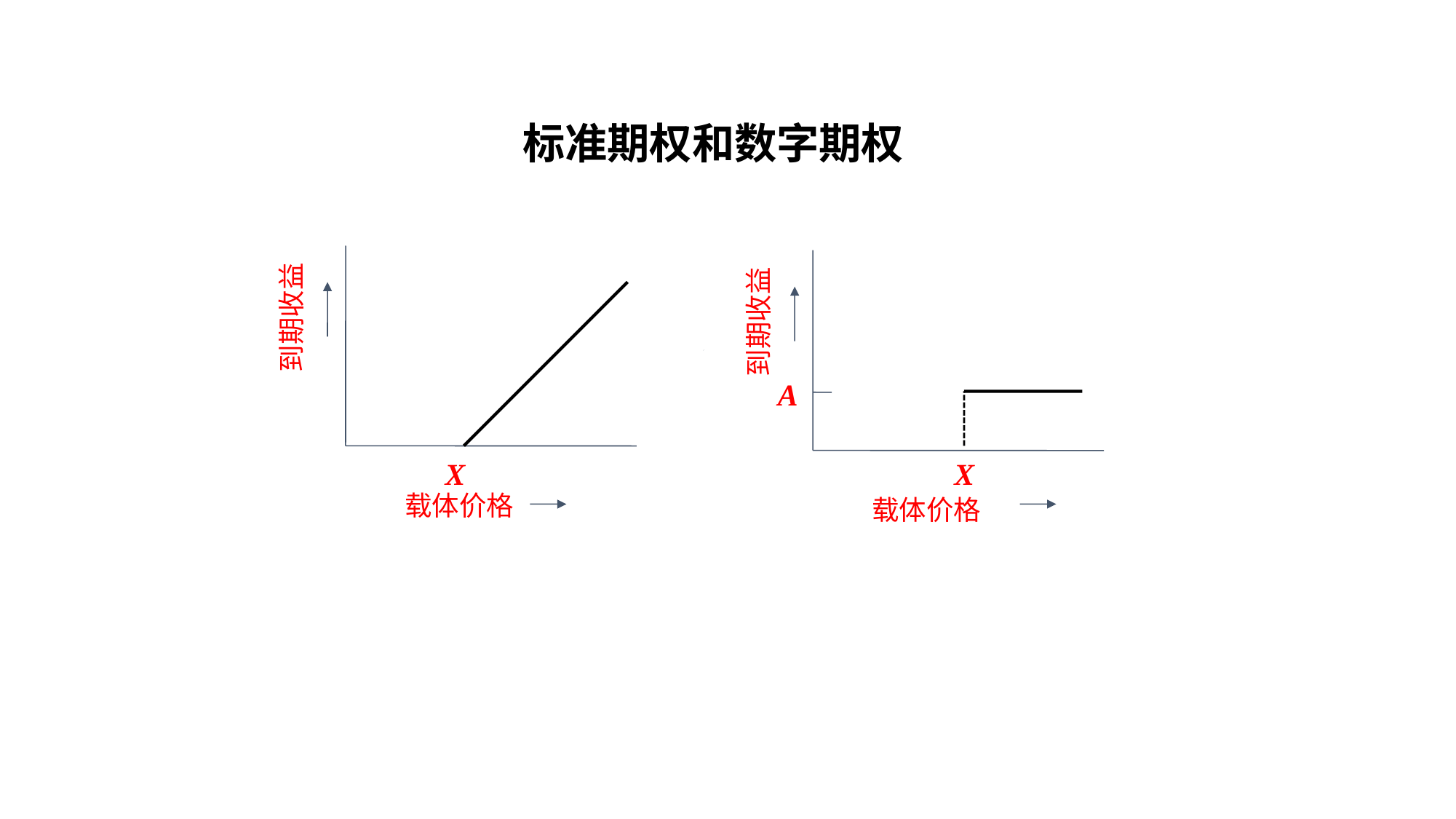

标准期权和数字期权

到期收益
到期收益

A

X
X

载体价格
载体价格